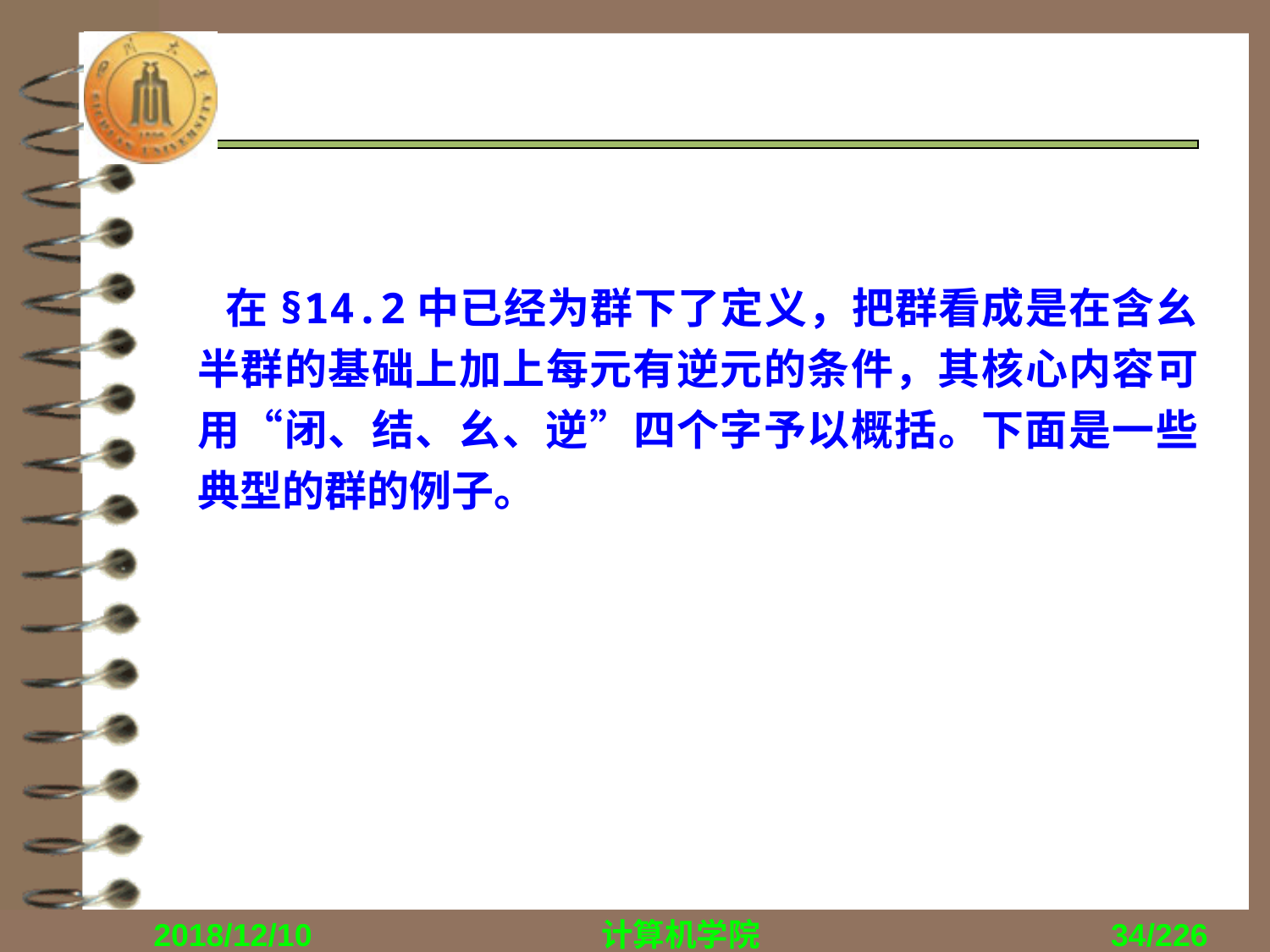

#
      在§14.2中已经为群下了定义，把群看成是在含幺半群的基础上加上每元有逆元的条件，其核心内容可用“闭、结、幺、逆”四个字予以概括。下面是一些典型的群的例子。
2018/12/10
计算机学院
34/226